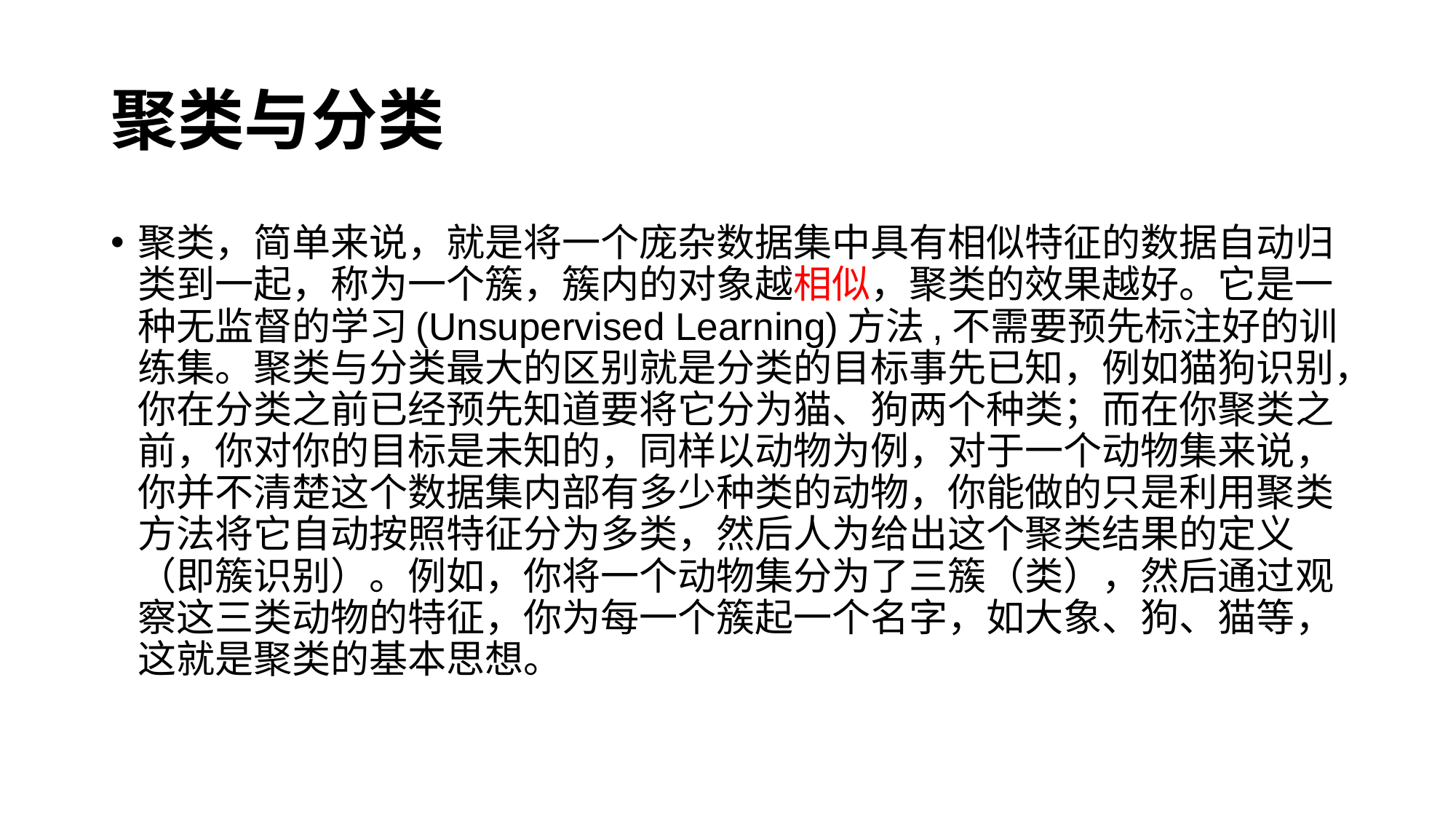

# 聚类与分类
聚类，简单来说，就是将一个庞杂数据集中具有相似特征的数据自动归类到一起，称为一个簇，簇内的对象越相似，聚类的效果越好。它是一种无监督的学习(Unsupervised Learning)方法,不需要预先标注好的训练集。聚类与分类最大的区别就是分类的目标事先已知，例如猫狗识别，你在分类之前已经预先知道要将它分为猫、狗两个种类；而在你聚类之前，你对你的目标是未知的，同样以动物为例，对于一个动物集来说，你并不清楚这个数据集内部有多少种类的动物，你能做的只是利用聚类方法将它自动按照特征分为多类，然后人为给出这个聚类结果的定义（即簇识别）。例如，你将一个动物集分为了三簇（类），然后通过观察这三类动物的特征，你为每一个簇起一个名字，如大象、狗、猫等，这就是聚类的基本思想。